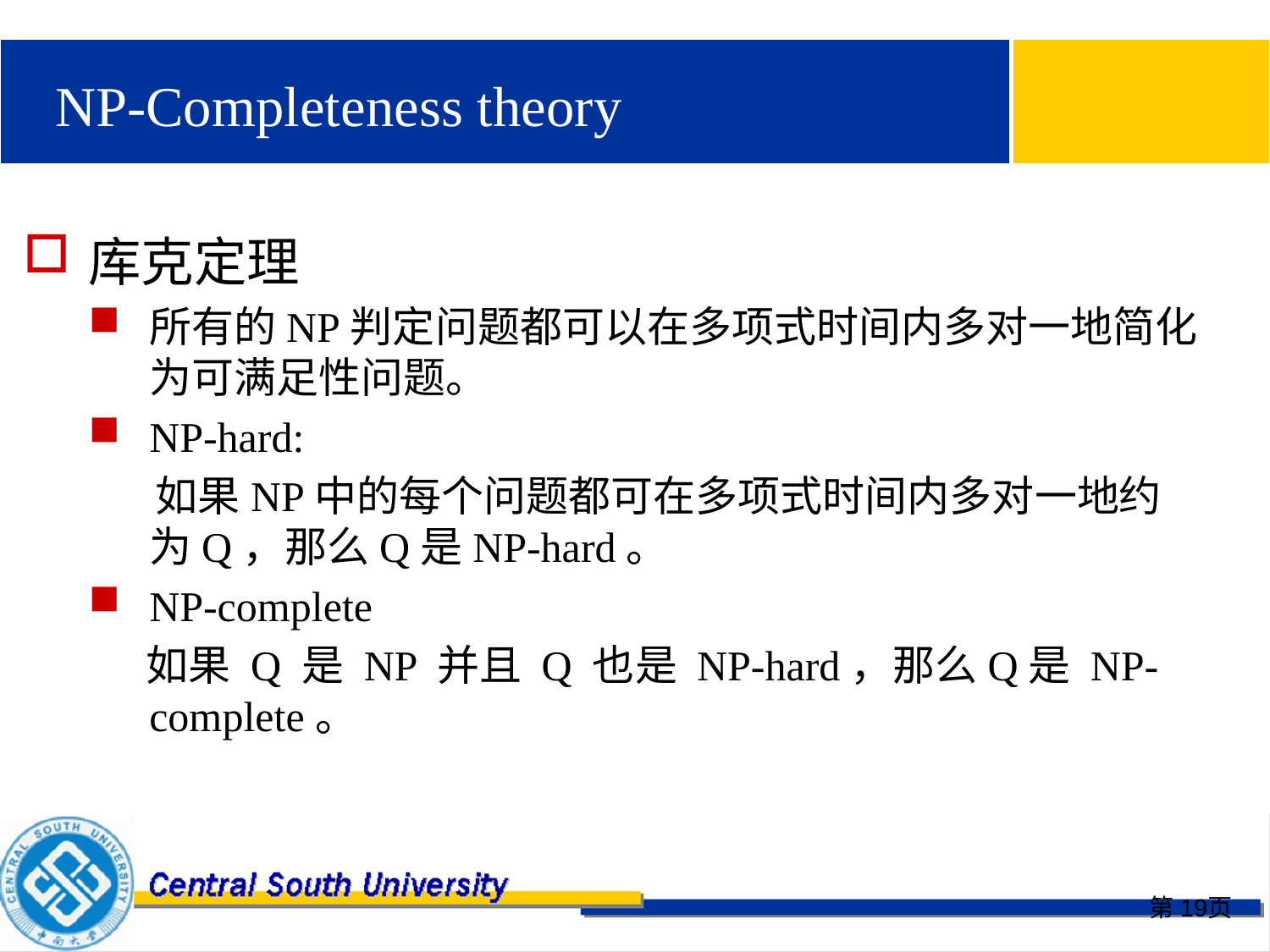

# NP-Completeness theory
库克定理
所有的NP判定问题都可以在多项式时间内多对一地简化为可满足性问题。
NP-hard:
      如果NP中的每个问题都可在多项式时间内多对一地约为Q，那么Q是NP-hard。
NP-complete
     如果 Q 是 NP 并且 Q 也是 NP-hard，那么Q是 NP-complete。

第19页